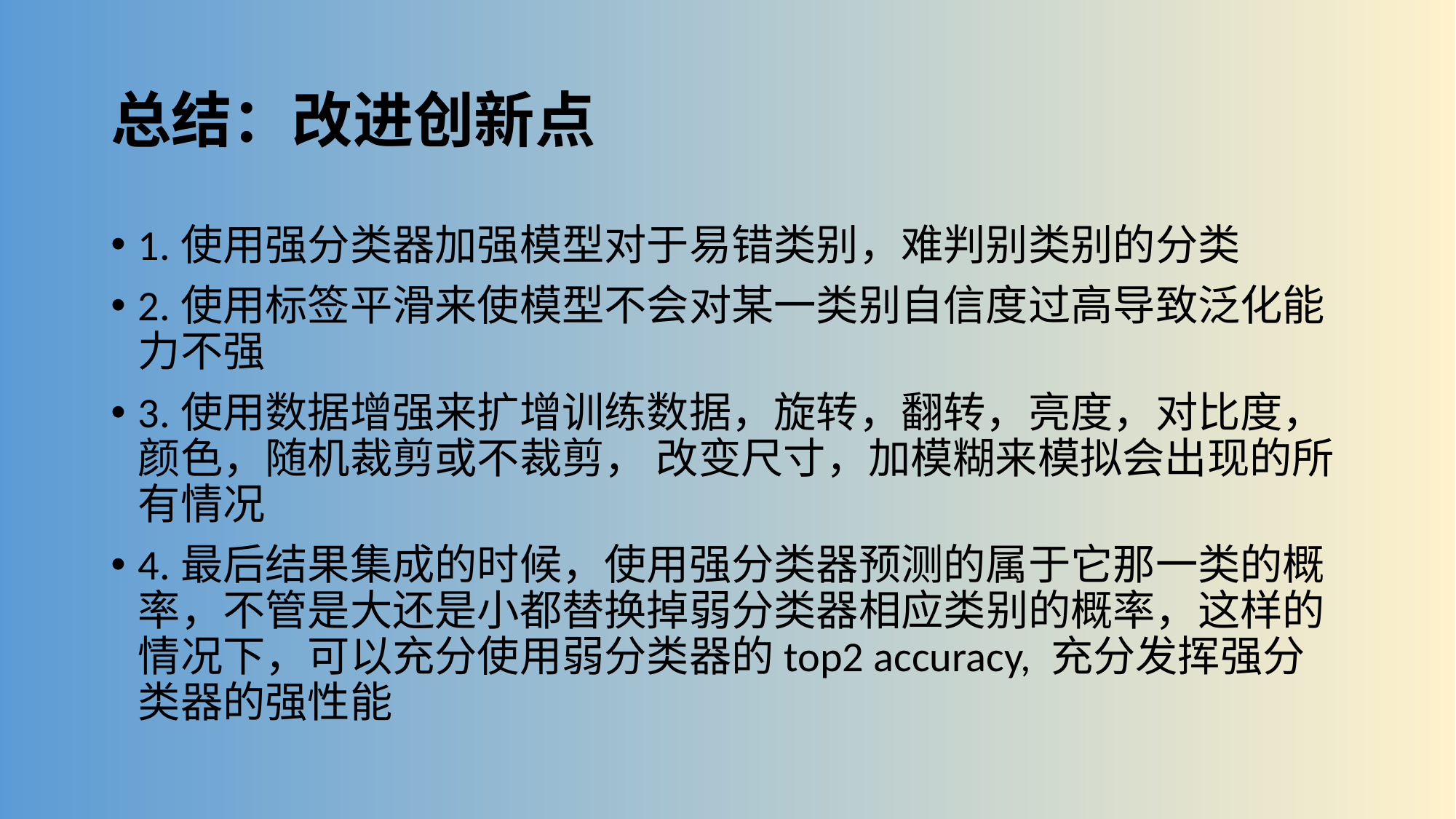

# 总结：改进创新点
1.使用强分类器加强模型对于易错类别，难判别类别的分类
2.使用标签平滑来使模型不会对某一类别自信度过高导致泛化能力不强
3.使用数据增强来扩增训练数据，旋转，翻转，亮度，对比度，颜色，随机裁剪或不裁剪， 改变尺寸，加模糊来模拟会出现的所有情况
4.最后结果集成的时候，使用强分类器预测的属于它那一类的概率，不管是大还是小都替换掉弱分类器相应类别的概率，这样的情况下，可以充分使用弱分类器的top2 accuracy, 充分发挥强分类器的强性能